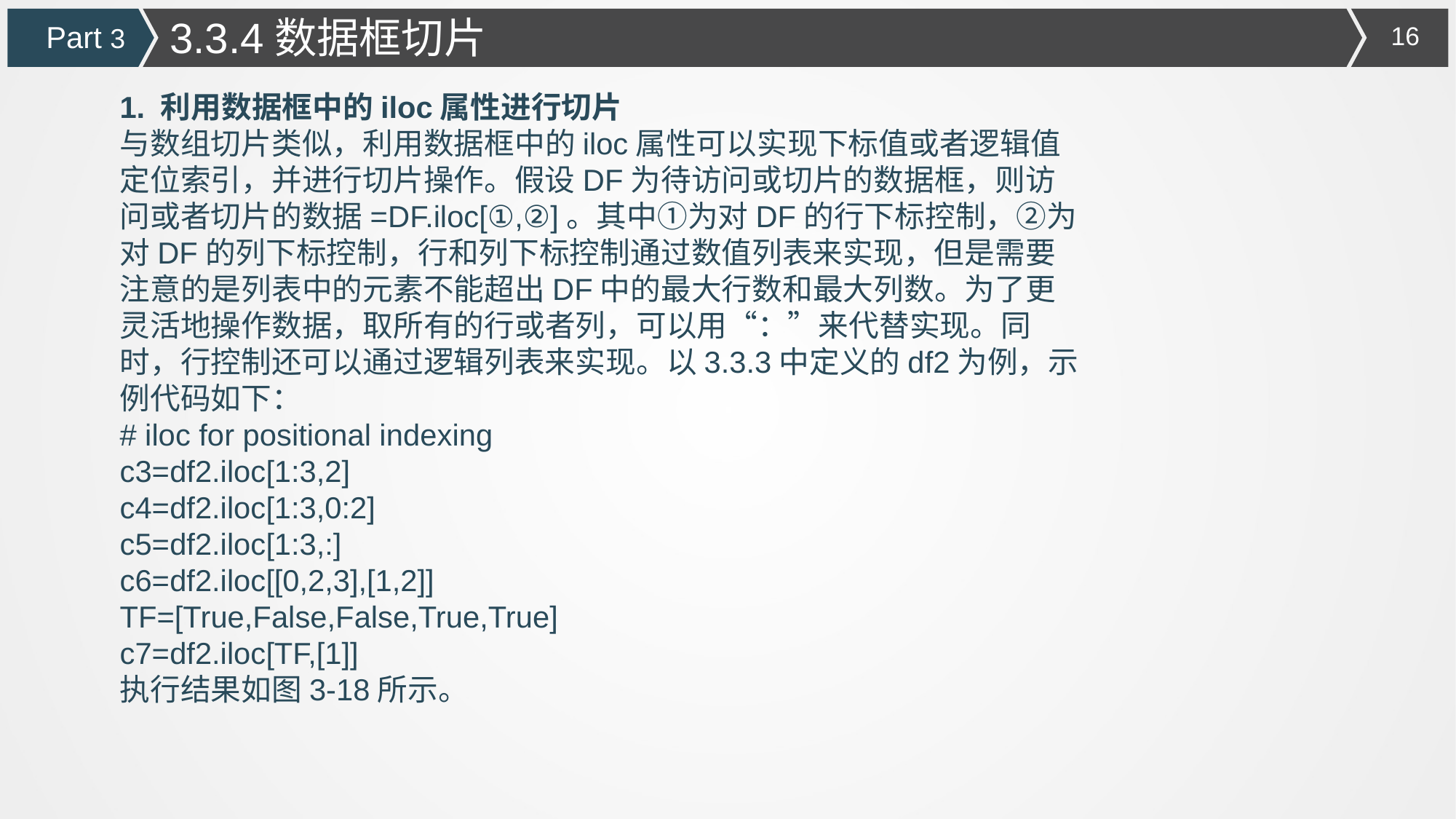

3.3.4数据框切片
Part 3
1. 利用数据框中的iloc属性进行切片
与数组切片类似，利用数据框中的iloc属性可以实现下标值或者逻辑值定位索引，并进行切片操作。假设DF为待访问或切片的数据框，则访问或者切片的数据=DF.iloc[①,②]。其中①为对DF的行下标控制，②为对DF的列下标控制，行和列下标控制通过数值列表来实现，但是需要注意的是列表中的元素不能超出DF中的最大行数和最大列数。为了更灵活地操作数据，取所有的行或者列，可以用“：”来代替实现。同时，行控制还可以通过逻辑列表来实现。以3.3.3中定义的df2为例，示例代码如下：
# iloc for positional indexing
c3=df2.iloc[1:3,2]
c4=df2.iloc[1:3,0:2]
c5=df2.iloc[1:3,:]
c6=df2.iloc[[0,2,3],[1,2]]
TF=[True,False,False,True,True]
c7=df2.iloc[TF,[1]]
执行结果如图3-18所示。